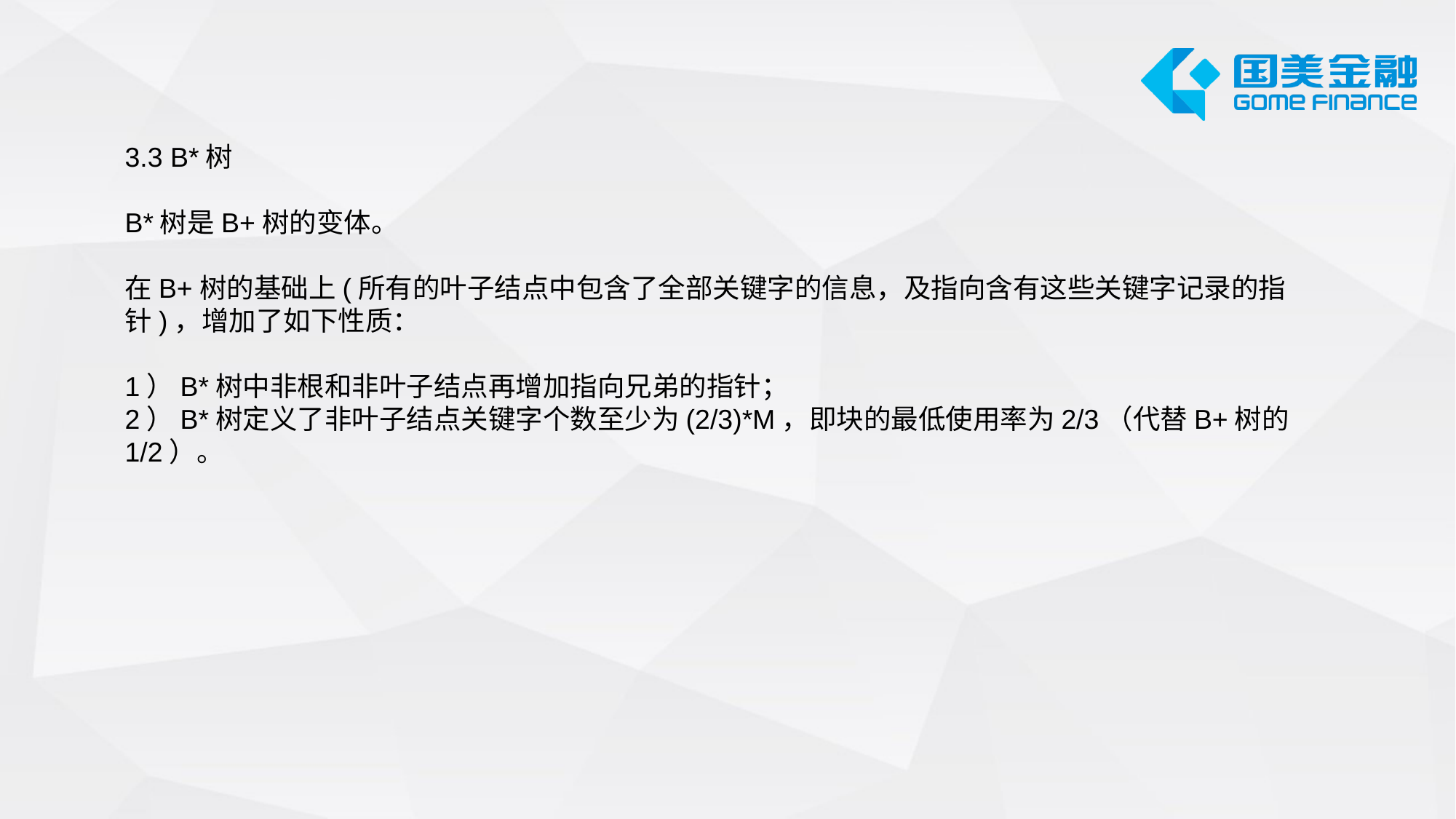

3.3 B*树

B*树是B+树的变体。

在B+树的基础上(所有的叶子结点中包含了全部关键字的信息，及指向含有这些关键字记录的指针)，增加了如下性质：

1）B*树中非根和非叶子结点再增加指向兄弟的指针；
2）B*树定义了非叶子结点关键字个数至少为(2/3)*M，即块的最低使用率为2/3（代替B+树的1/2）。